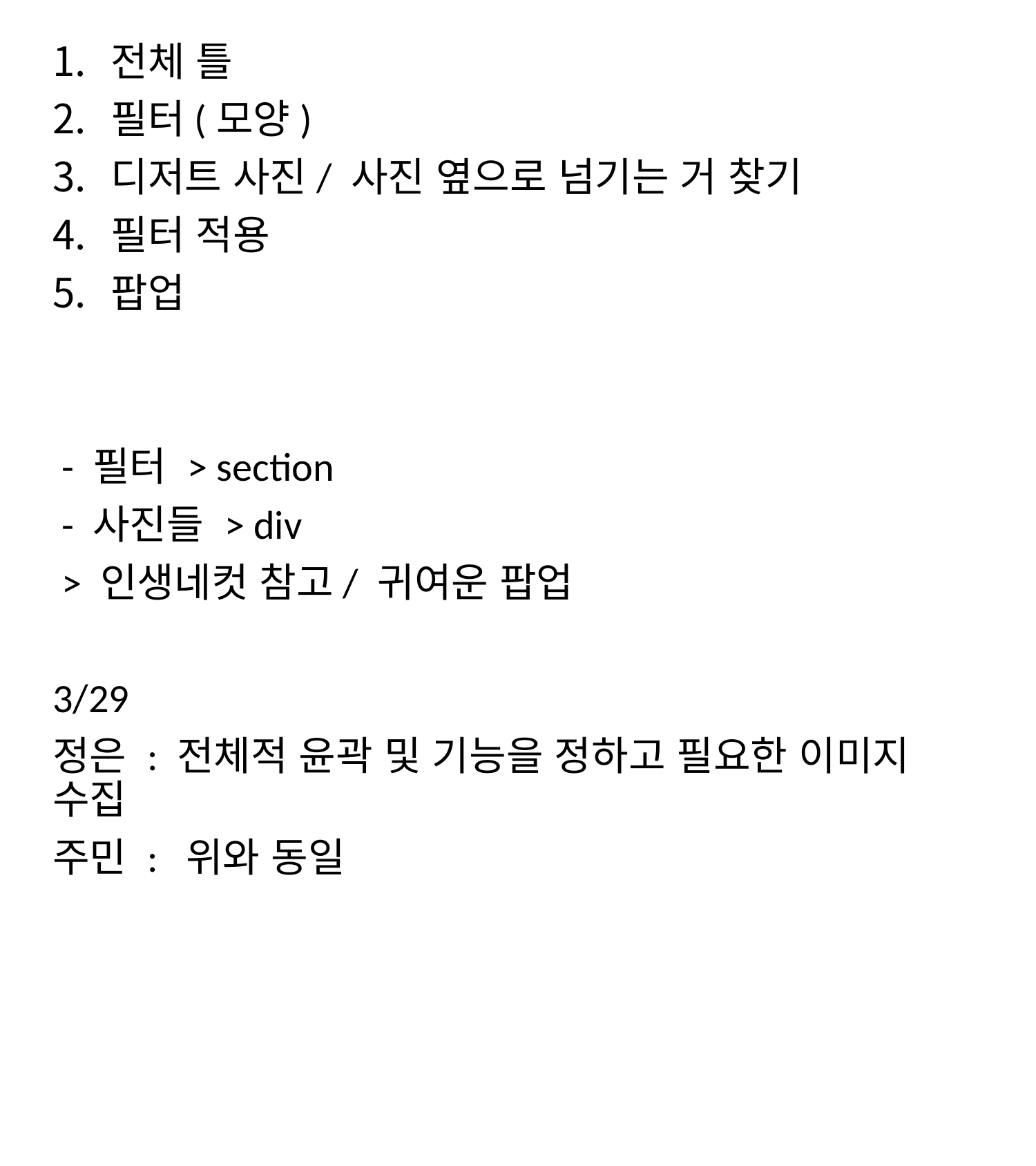

전체 틀
필터(모양)
디저트 사진/ 사진 옆으로 넘기는 거 찾기
필터 적용
팝업

 - 필터 > section
 - 사진들 > div
 > 인생네컷 참고/ 귀여운 팝업

3/29
정은 : 전체적 윤곽 및 기능을 정하고 필요한 이미지 수집
주민 :  위와 동일